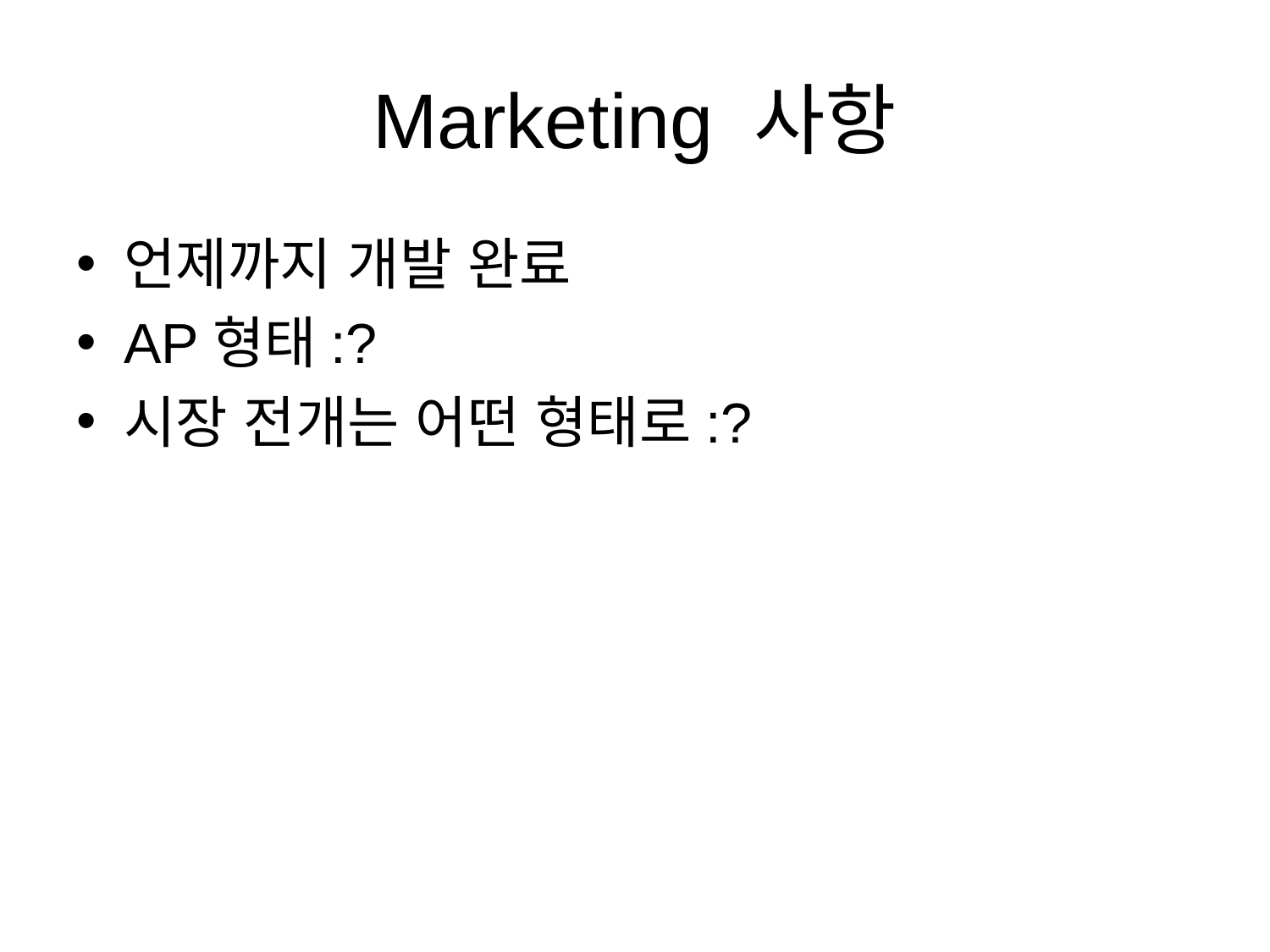

# Marketing 사항
언제까지 개발 완료
AP형태:?
시장 전개는 어떤 형태로:?